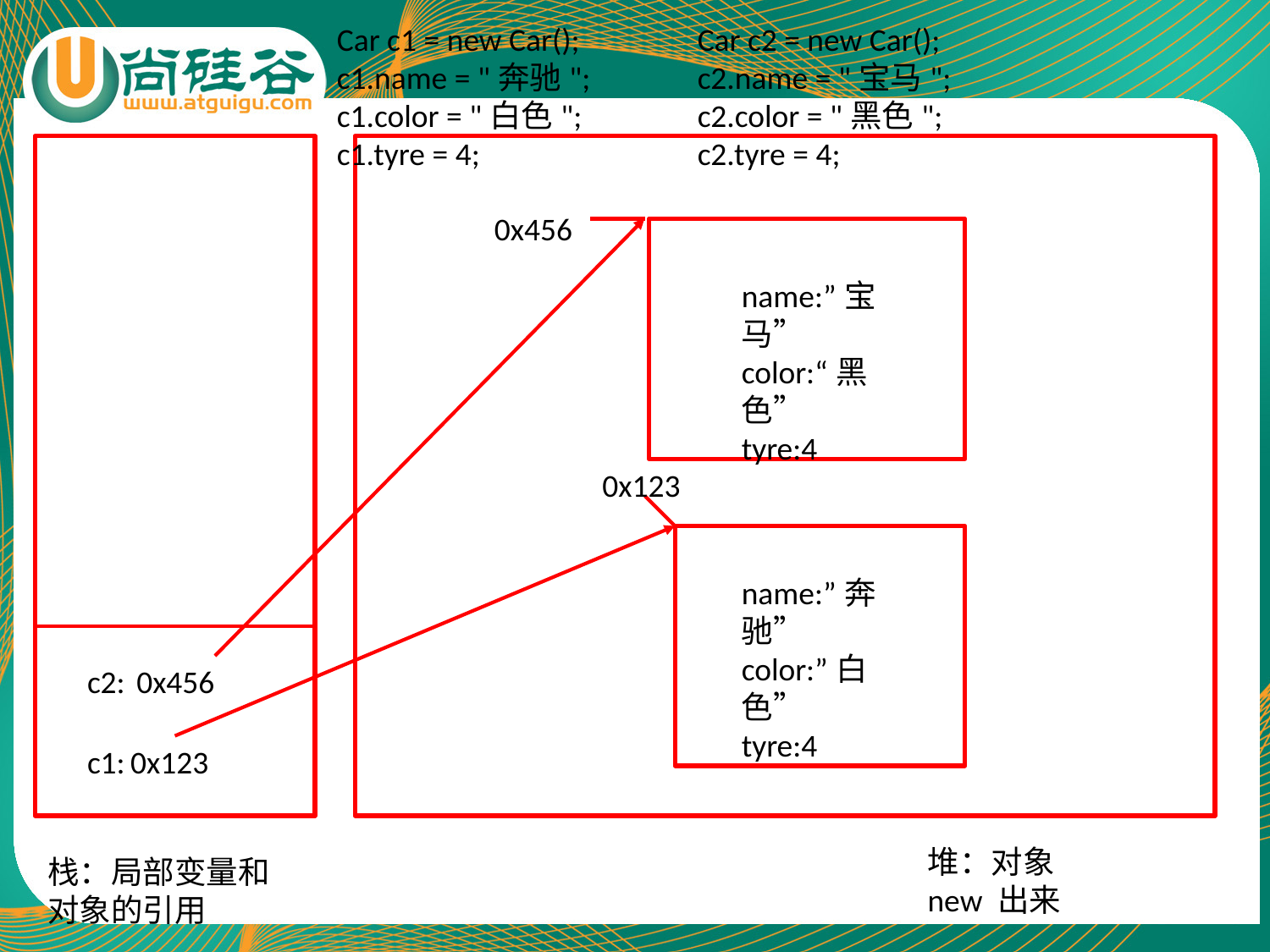

Car c1 = new Car();
c1.name = "奔驰";
c1.color = "白色";
c1.tyre = 4;

Car c2 = new Car();
c2.name = "宝马";
c2.color = "黑色";
c2.tyre = 4;

0x456

name:”宝马”
color:“黑色”
tyre:4
0x123

name:”奔驰”
color:”白色”
tyre:4
c2:
0x456
c1:
0x123
堆：对象
new 出来
栈：局部变量和对象的引用